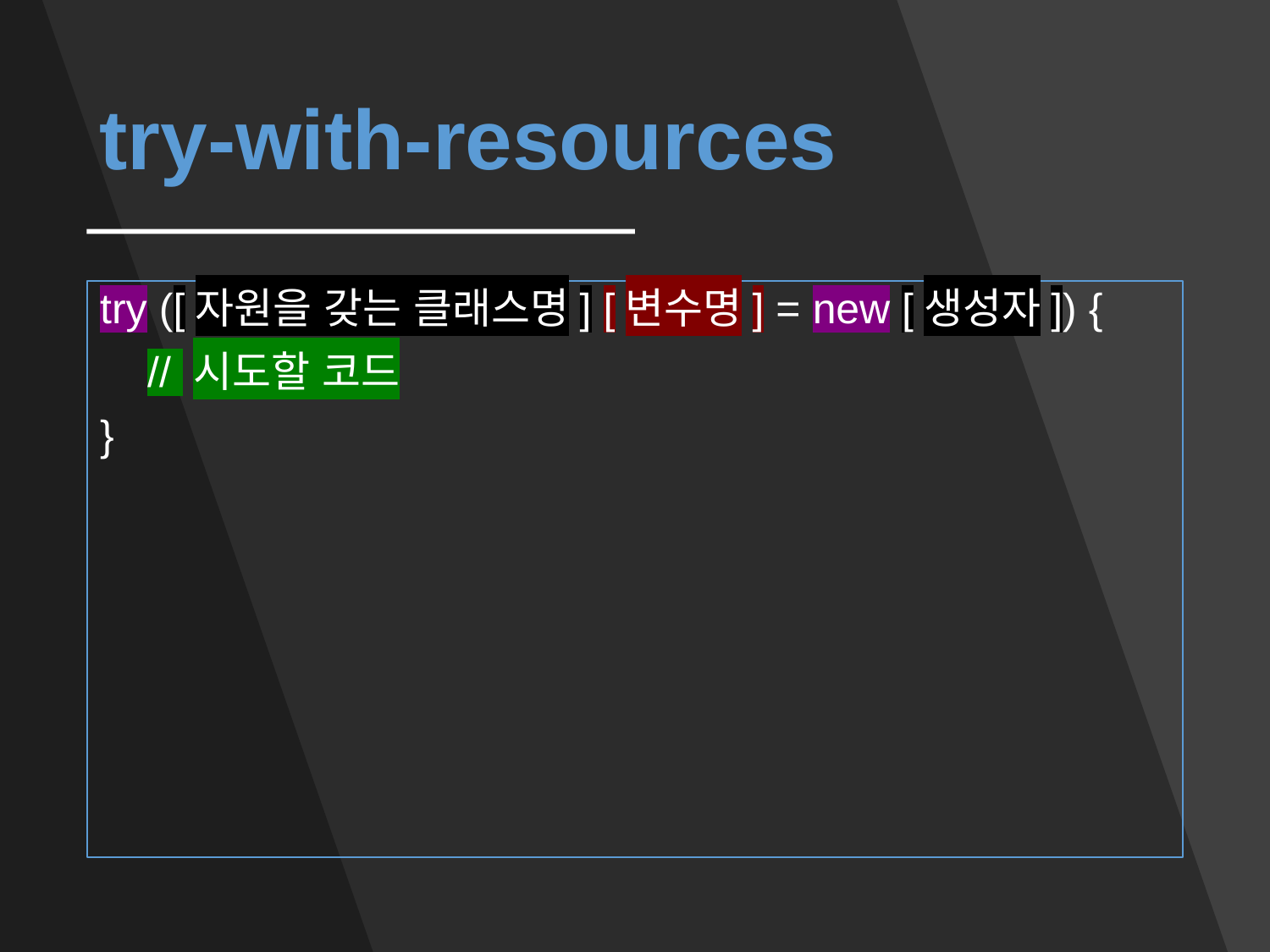

# try-with-resources

try ([자원을 갖는 클래스명] [변수명] = new [생성자]) {
    // 시도할 코드
}